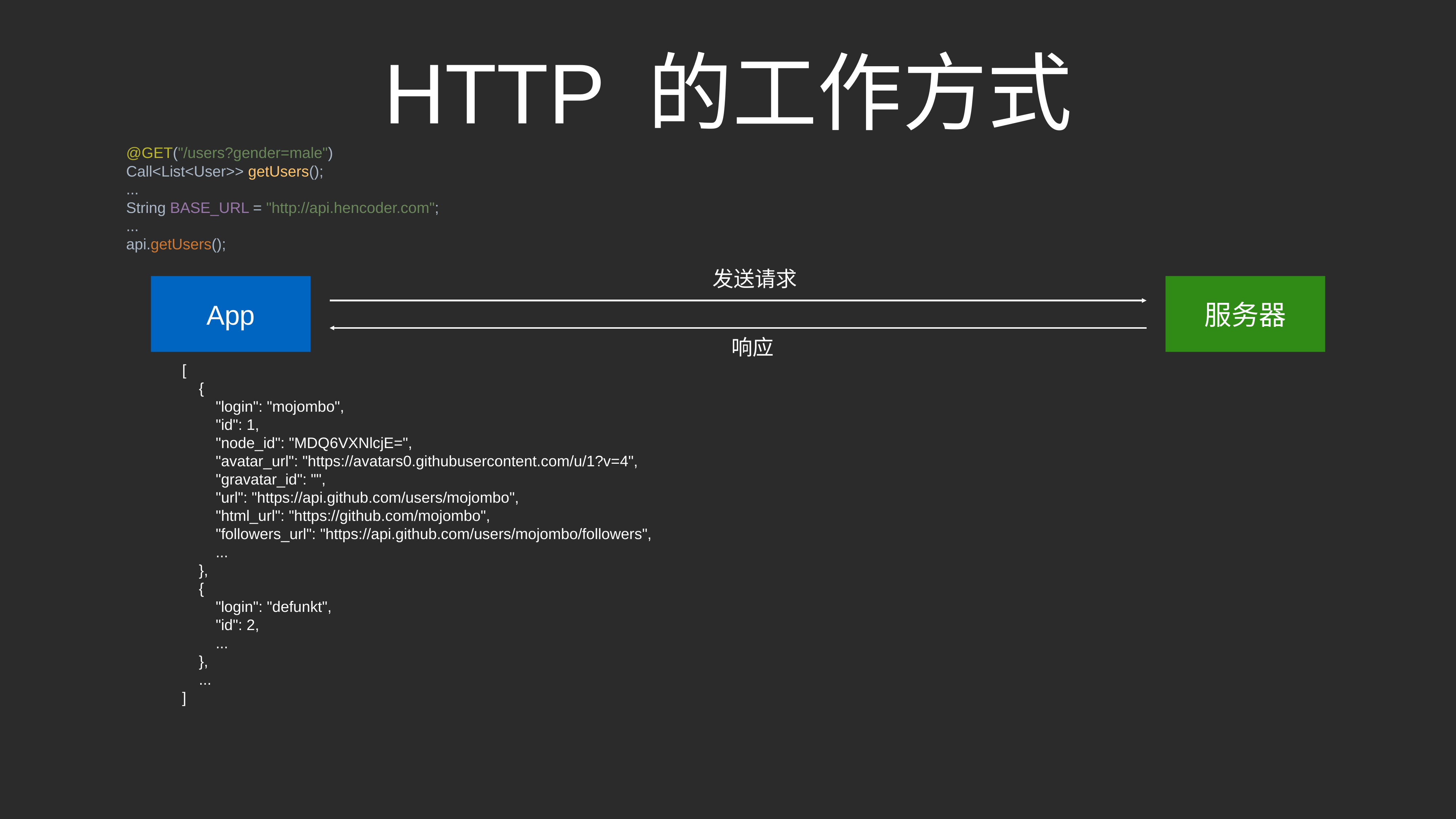

# HTTP 的工作方式
@GET("/users?gender=male")
Call<List<User>> getUsers();
...
String BASE_URL = "http://api.hencoder.com";
...
api.getUsers();
发送请求
App
服务器

响应
[
    {
        "login": "mojombo",
        "id": 1,
        "node_id": "MDQ6VXNlcjE=",
        "avatar_url": "https://avatars0.githubusercontent.com/u/1?v=4",
        "gravatar_id": "",
        "url": "https://api.github.com/users/mojombo",
        "html_url": "https://github.com/mojombo",
        "followers_url": "https://api.github.com/users/mojombo/followers",
        ...
    },
    {
        "login": "defunkt",
        "id": 2,
        ...
    },
    ...
]